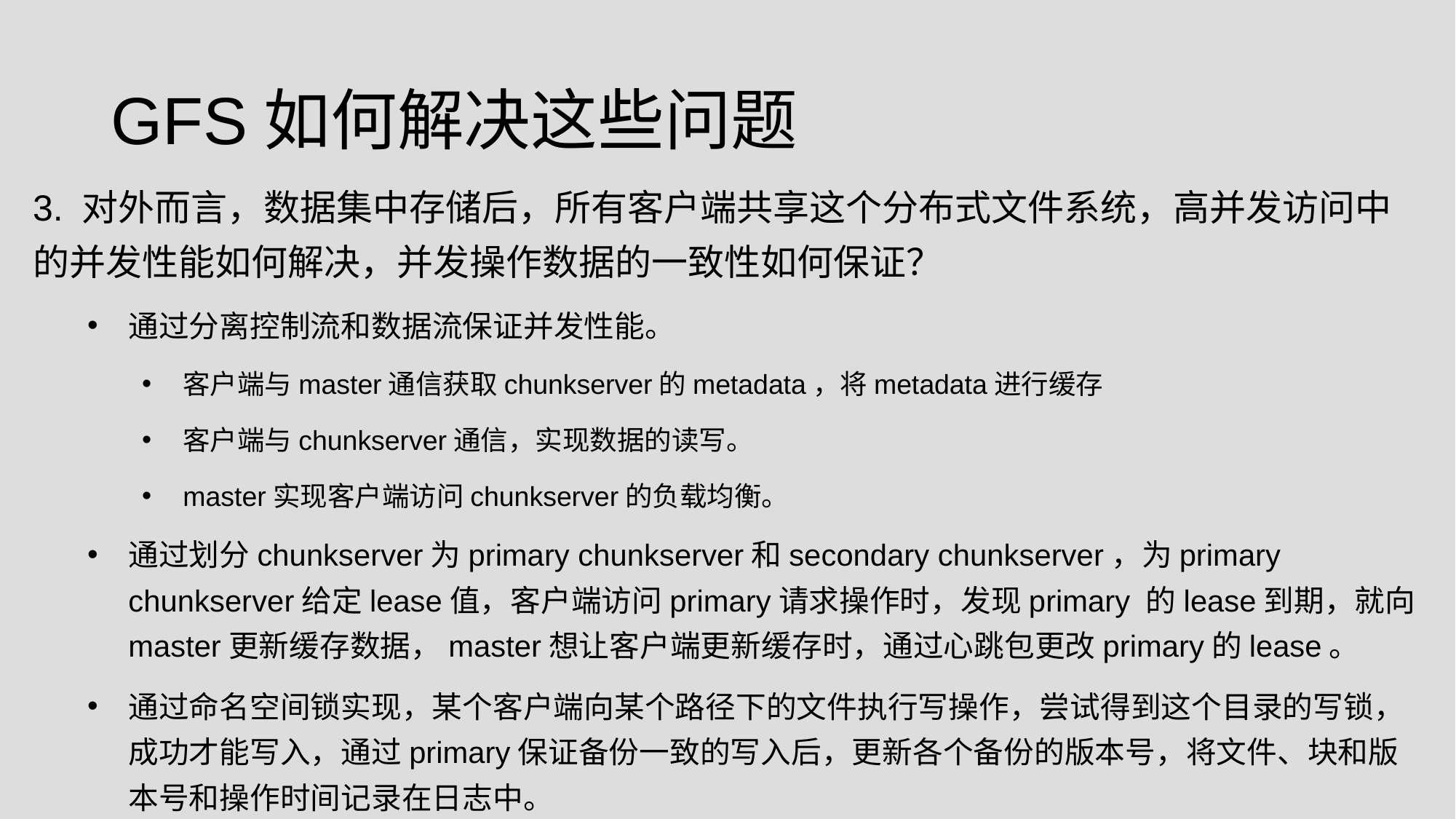

# GFS如何解决这些问题
3. 对外而言，数据集中存储后，所有客户端共享这个分布式文件系统，高并发访问中的并发性能如何解决，并发操作数据的一致性如何保证？
通过分离控制流和数据流保证并发性能。
客户端与master通信获取chunkserver的metadata，将metadata进行缓存
客户端与chunkserver通信，实现数据的读写。
master实现客户端访问chunkserver的负载均衡。
通过划分chunkserver为primary chunkserver和secondary chunkserver，为primary chunkserver给定lease值，客户端访问primary请求操作时，发现primary 的lease到期，就向master更新缓存数据，master想让客户端更新缓存时，通过心跳包更改primary的lease。
通过命名空间锁实现，某个客户端向某个路径下的文件执行写操作，尝试得到这个目录的写锁，成功才能写入，通过primary保证备份一致的写入后，更新各个备份的版本号，将文件、块和版本号和操作时间记录在日志中。